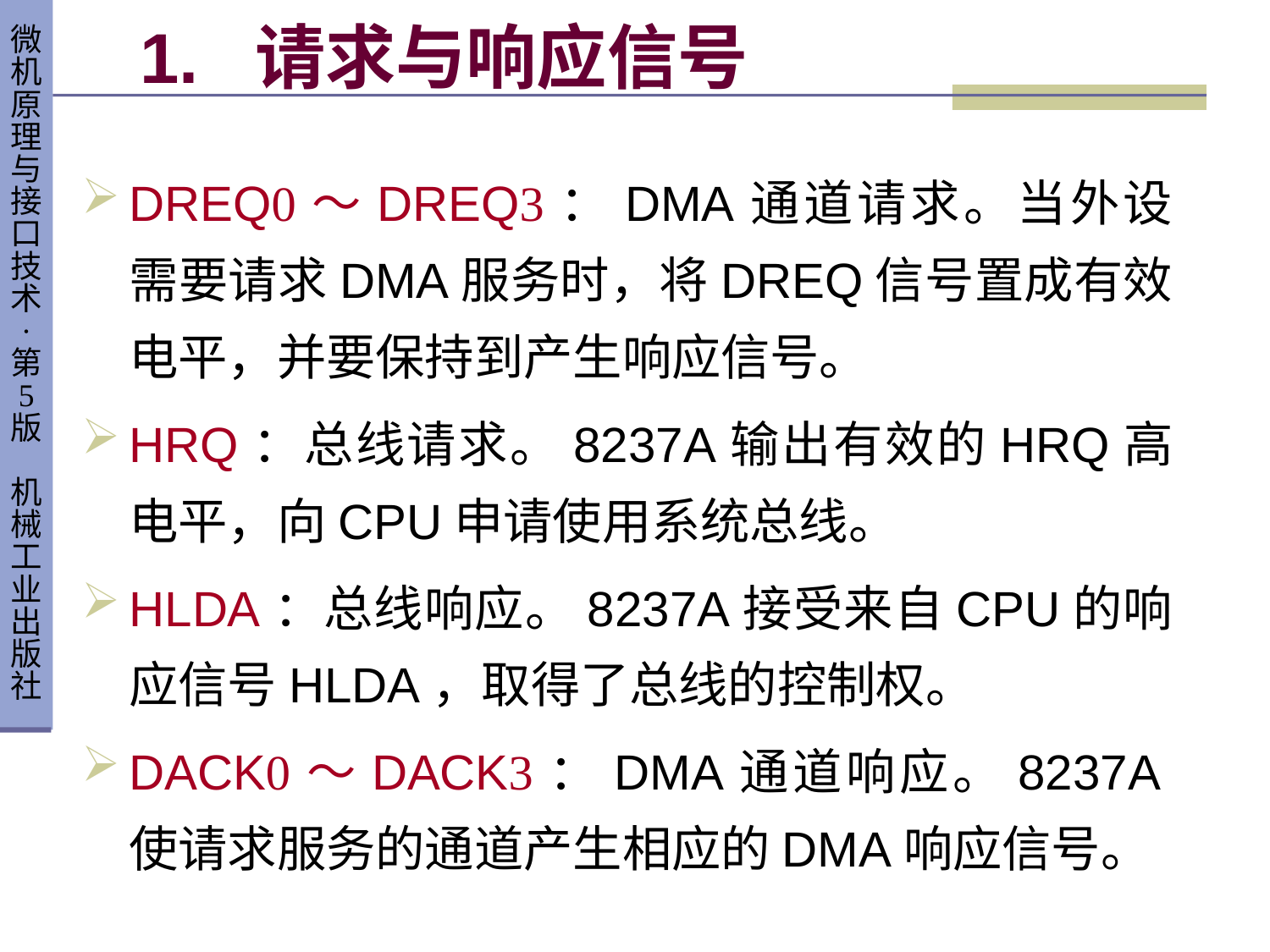

# 1.  请求与响应信号
DREQ0～DREQ3：DMA通道请求。当外设需要请求DMA服务时，将DREQ信号置成有效电平，并要保持到产生响应信号。
HRQ：总线请求。8237A输出有效的HRQ高电平，向CPU申请使用系统总线。
HLDA：总线响应。8237A接受来自CPU的响应信号HLDA，取得了总线的控制权。
DACK0～DACK3：DMA通道响应。8237A使请求服务的通道产生相应的DMA响应信号。